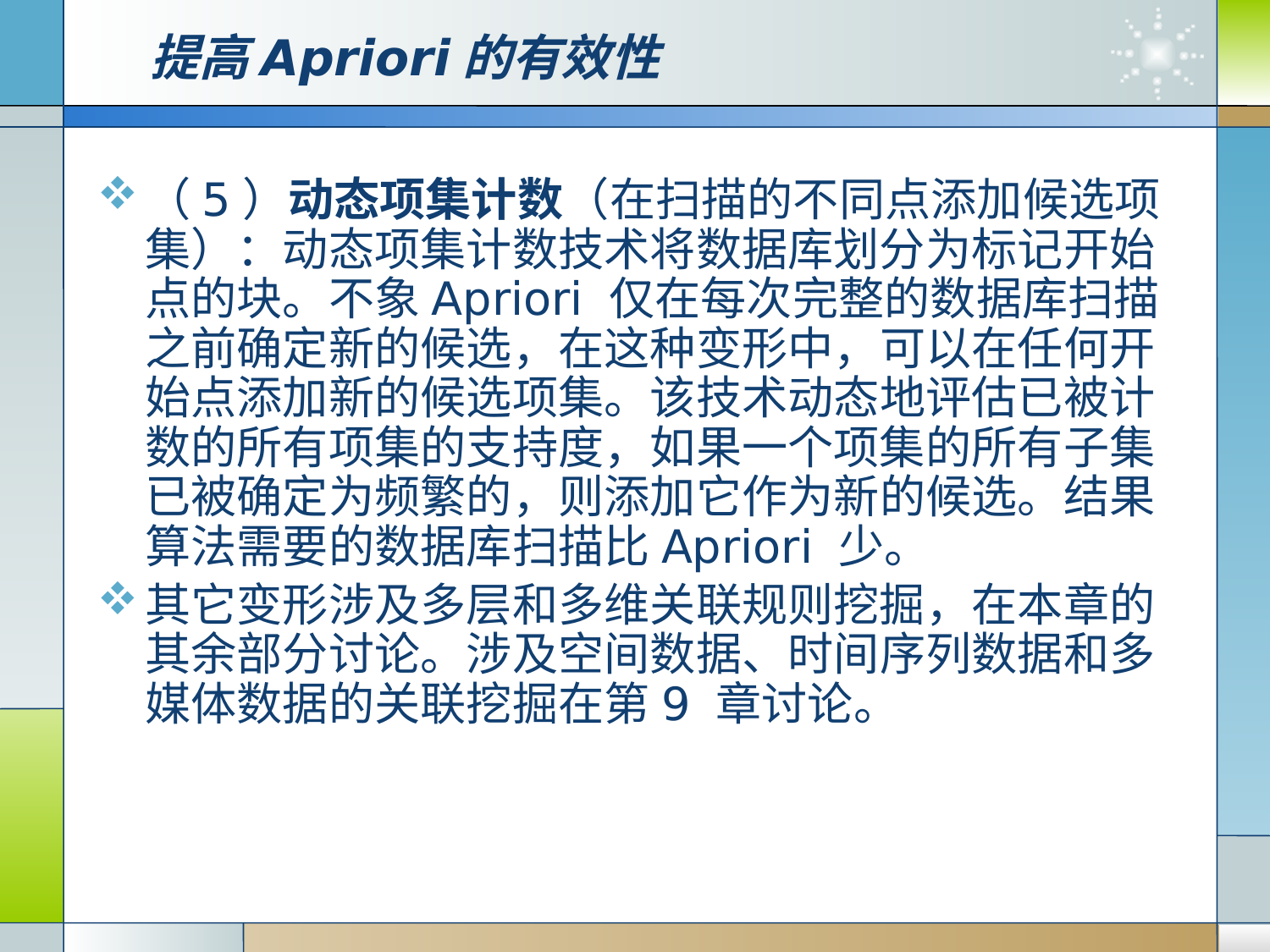

# 提高Apriori的有效性
（5）动态项集计数（在扫描的不同点添加候选项集）：动态项集计数技术将数据库划分为标记开始点的块。不象Apriori 仅在每次完整的数据库扫描之前确定新的候选，在这种变形中，可以在任何开始点添加新的候选项集。该技术动态地评估已被计数的所有项集的支持度，如果一个项集的所有子集已被确定为频繁的，则添加它作为新的候选。结果算法需要的数据库扫描比Apriori 少。
其它变形涉及多层和多维关联规则挖掘，在本章的其余部分讨论。涉及空间数据、时间序列数据和多媒体数据的关联挖掘在第9 章讨论。